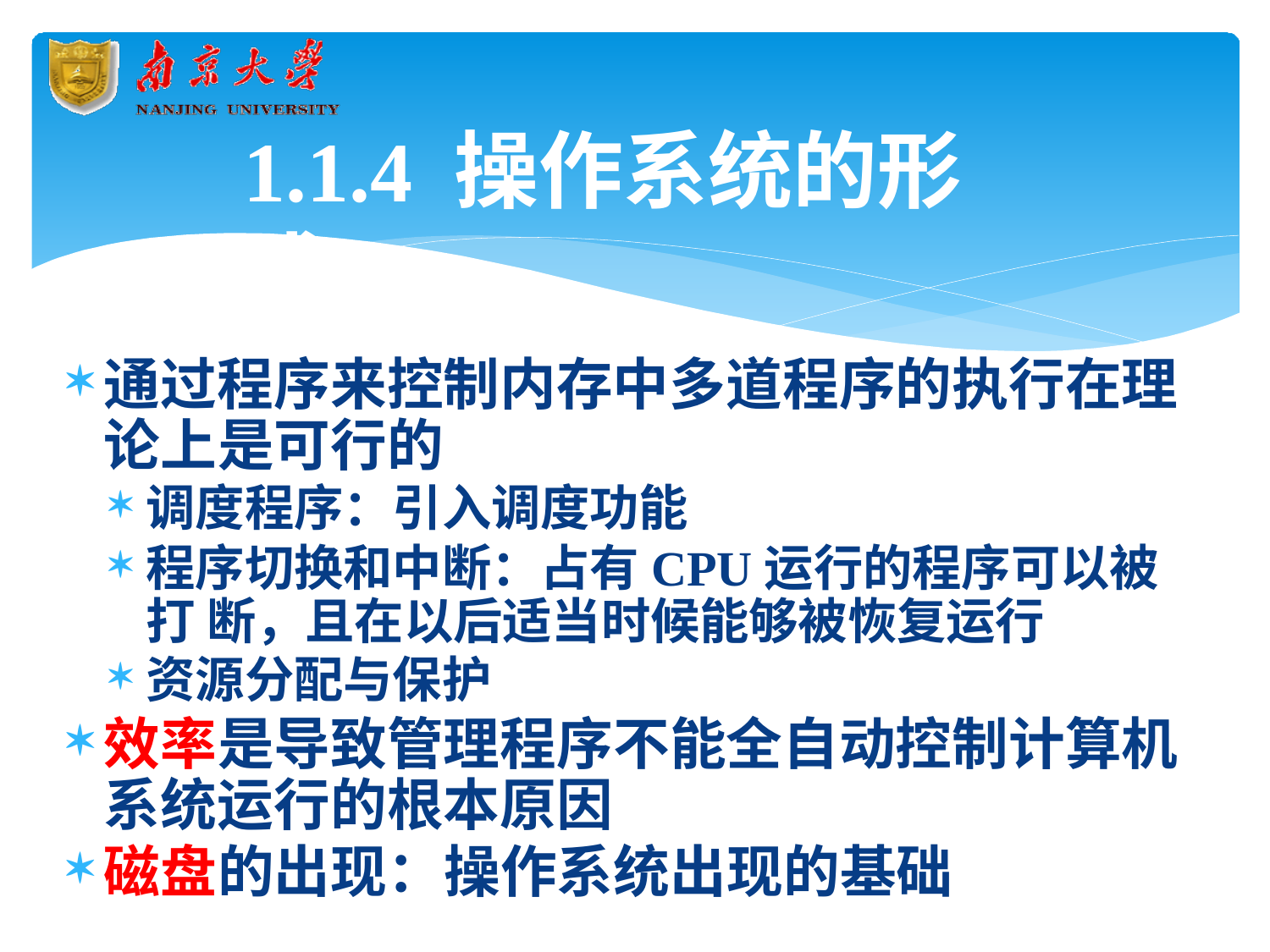

# 1.1.4 操作系统的形成
通过程序来控制内存中多道程序的执行在理 论上是可行的
调度程序：引入调度功能
程序切换和中断：占有CPU运行的程序可以被打 断，且在以后适当时候能够被恢复运行
资源分配与保护
效率是导致管理程序不能全自动控制计算机 系统运行的根本原因
磁盘的出现：操作系统出现的基础